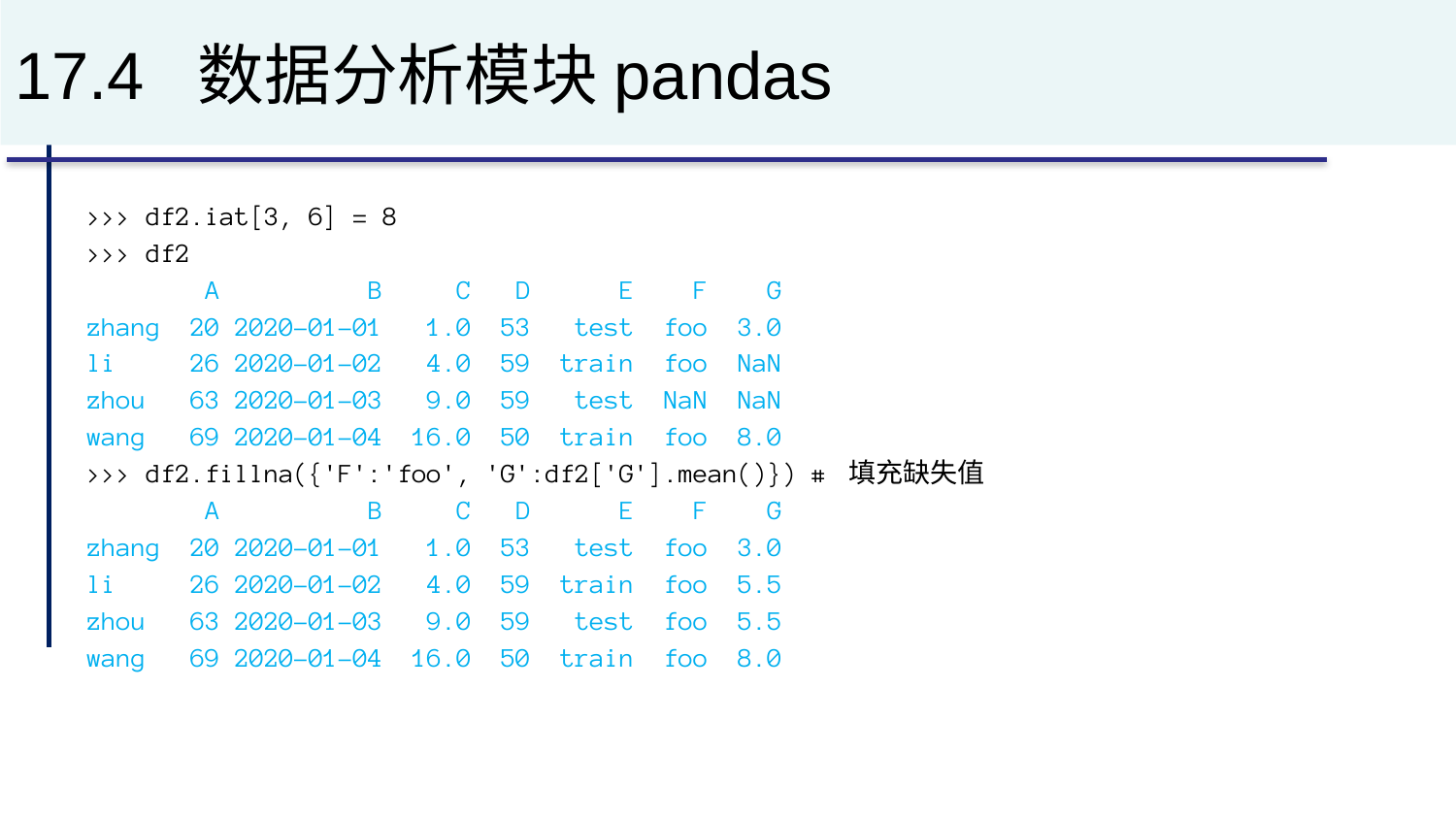

# 17.4  数据分析模块pandas
>>> df2.iat[3, 6] = 8
>>> df2
        A          B     C   D      E    F    G
zhang  20 2020-01-01   1.0  53   test  foo  3.0
li     26 2020-01-02   4.0  59  train  foo  NaN
zhou   63 2020-01-03   9.0  59   test  NaN  NaN
wang   69 2020-01-04  16.0  50  train  foo  8.0
>>> df2.fillna({'F':'foo', 'G':df2['G'].mean()}) # 填充缺失值
        A          B     C   D      E    F    G
zhang  20 2020-01-01   1.0  53   test  foo  3.0
li     26 2020-01-02   4.0  59  train  foo  5.5
zhou   63 2020-01-03   9.0  59   test  foo  5.5
wang   69 2020-01-04  16.0  50  train  foo  8.0